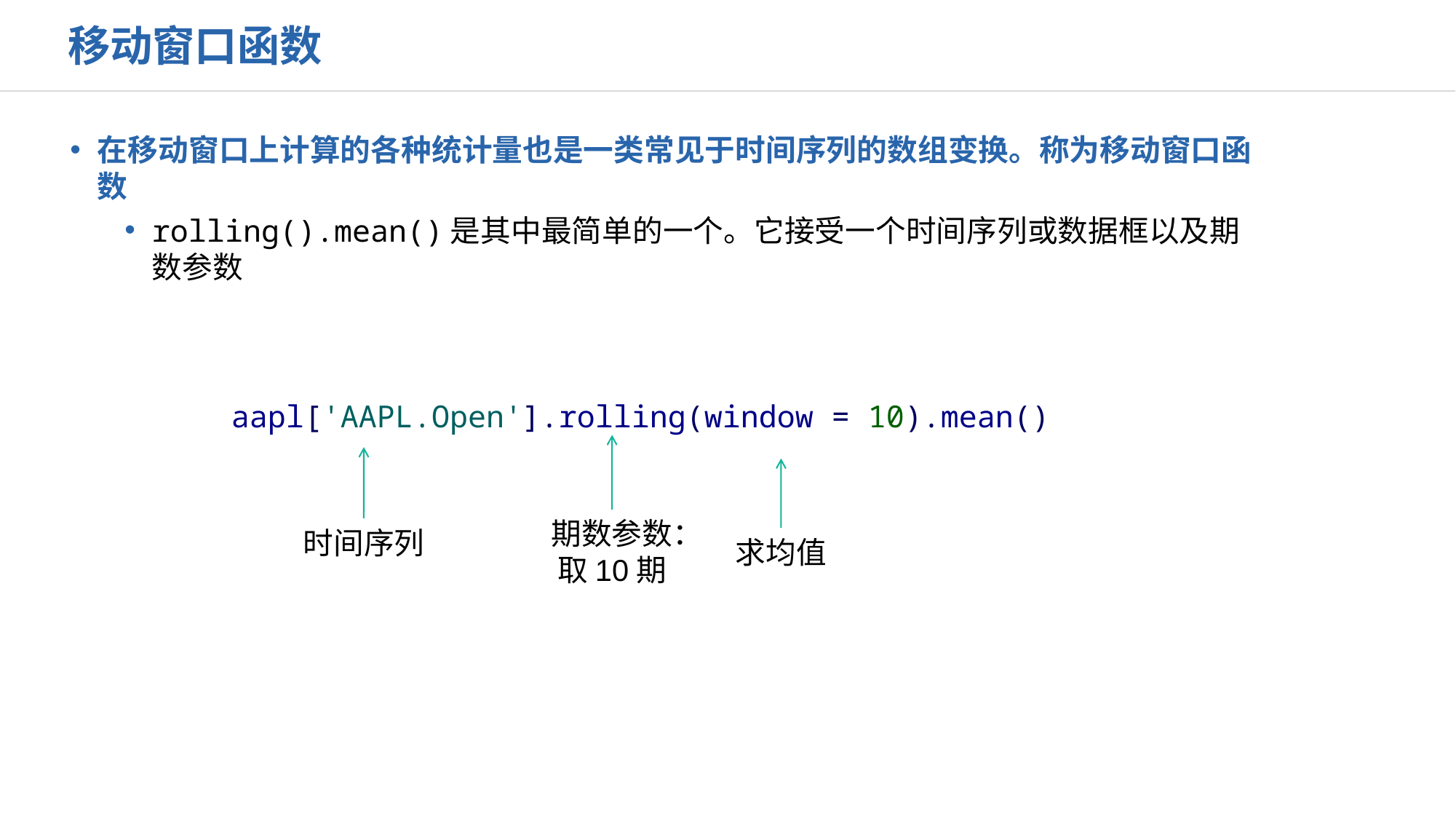

移动窗口函数
在移动窗口上计算的各种统计量也是一类常见于时间序列的数组变换。称为移动窗口函数
rolling().mean()是其中最简单的一个。它接受一个时间序列或数据框以及期数参数

aapl['AAPL.Open'].rolling(window = 10).mean()
期数参数：取10期
时间序列
求均值